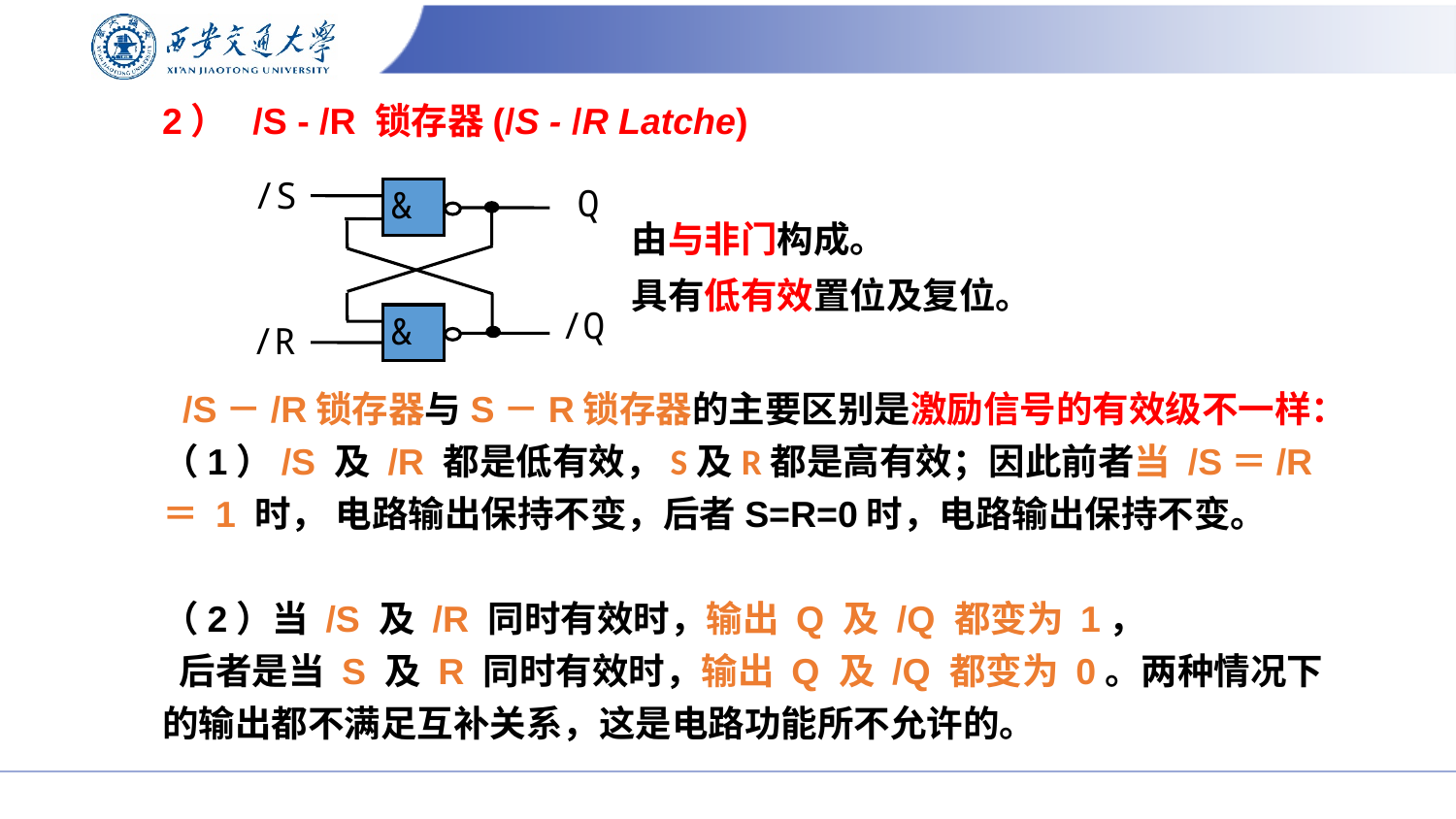

# 2）  /S - /R 锁存器(/S - /R Latche)
/S
Q
&

/Q
&

/R

由与非门构成。
具有低有效置位及复位。
  /S－/R锁存器与S－R锁存器的主要区别是激励信号的有效级不一样：
（1）/S 及 /R 都是低有效，S及R都是高有效；因此前者当 /S＝/R＝ 1 时， 电路输出保持不变，后者S=R=0时，电路输出保持不变。

（2）当 /S 及 /R 同时有效时，输出 Q 及 /Q 都变为 1，
 后者是当 S 及 R 同时有效时，输出 Q 及 /Q 都变为 0。两种情况下的输出都不满足互补关系，这是电路功能所不允许的。